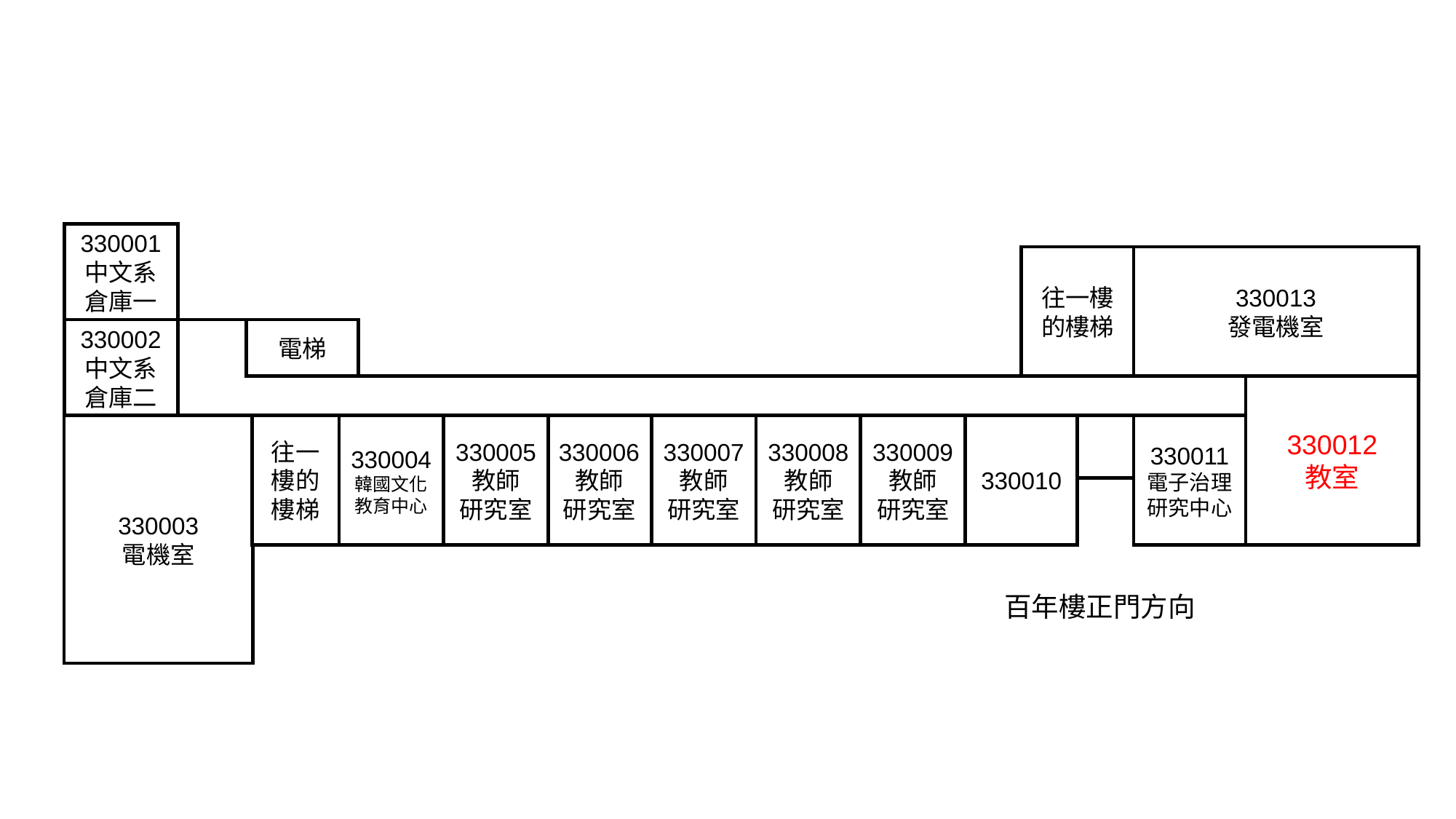

330001
中文系倉庫一
往一樓的樓梯
330013
發電機室
電梯
330002
中文系倉庫二
330012
教室
往一樓的樓梯
330003
電機室
330004
韓國文化教育中心
330005
教師
研究室
330006
教師
研究室
330007
教師
研究室
330008
教師
研究室
330009
教師
研究室
330010

330011
電子治理研究中心
百年樓正門方向